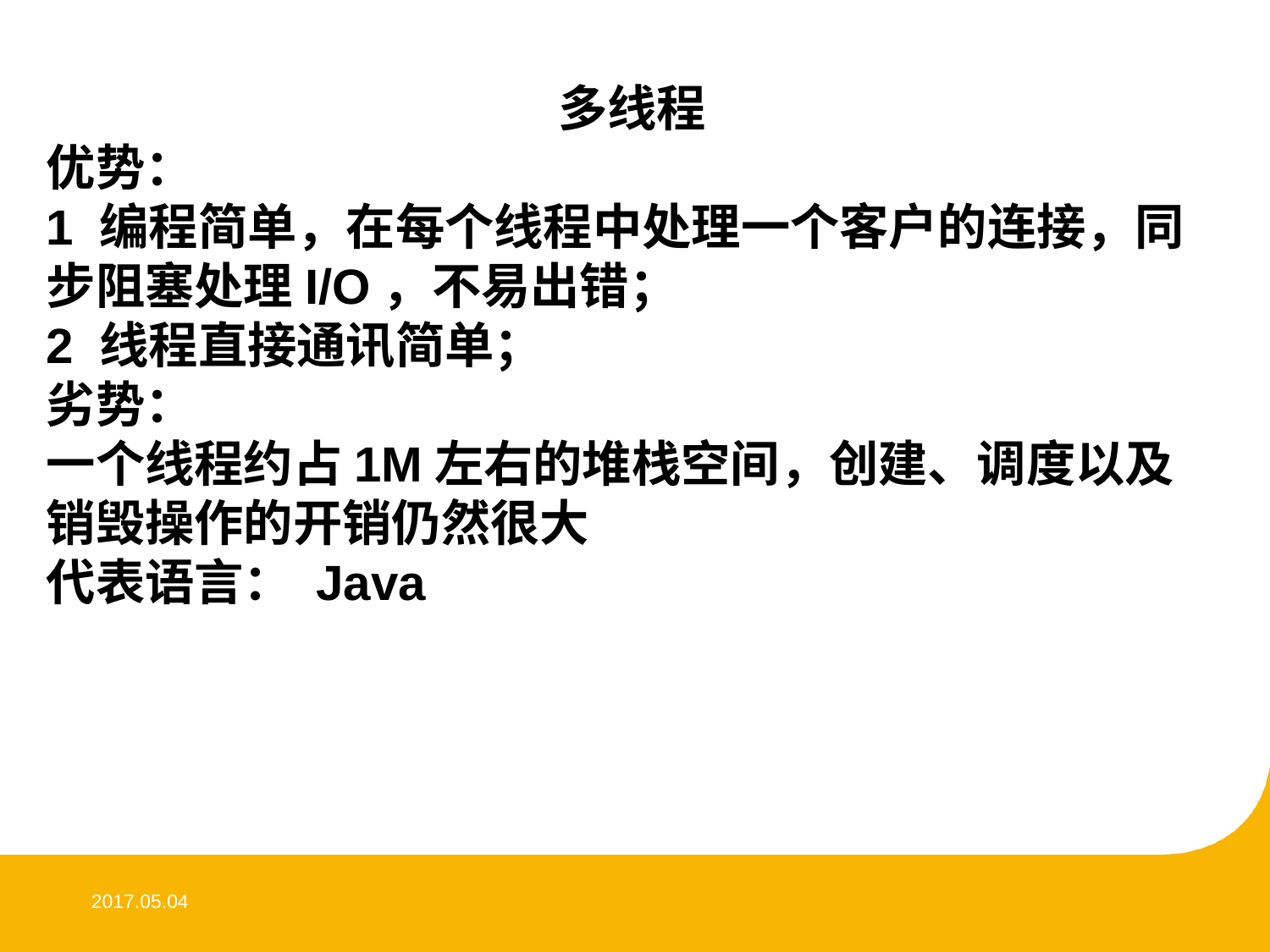

多线程
优势：
1 编程简单，在每个线程中处理一个客户的连接，同步阻塞处理I/O，不易出错；
2 线程直接通讯简单；
劣势：
一个线程约占1M左右的堆栈空间，创建、调度以及销毁操作的开销仍然很大
代表语言： Java
2017.05.04
5